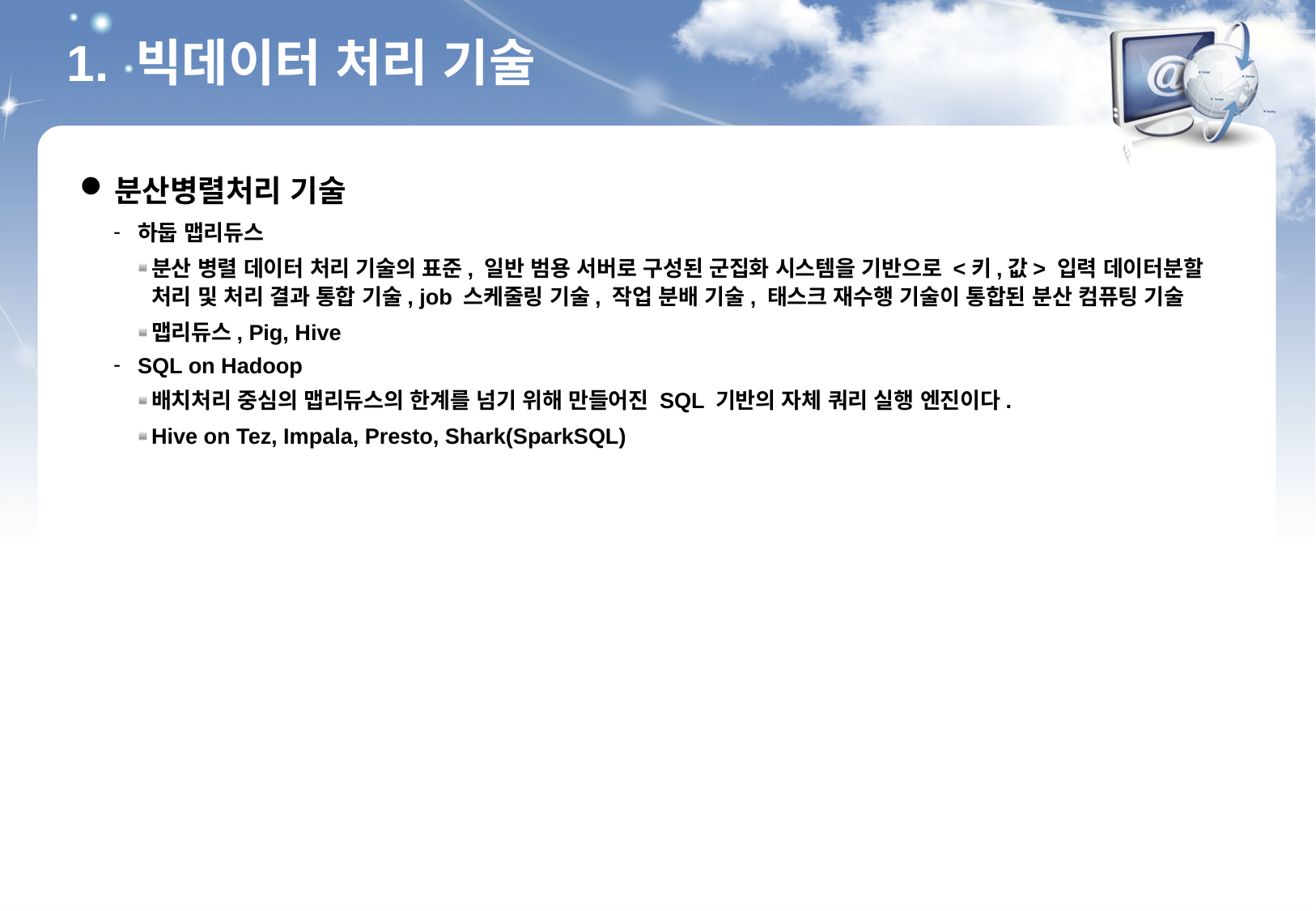

1. 빅데이터 처리 기술
분산병렬처리 기술
하둡 맵리듀스
분산 병렬 데이터 처리 기술의 표준, 일반 범용 서버로 구성된 군집화 시스템을 기반으로 <키,값> 입력 데이터분할 처리 및 처리 결과 통합 기술, job 스케줄링 기술, 작업 분배 기술, 태스크 재수행 기술이 통합된 분산 컴퓨팅 기술
맵리듀스, Pig, Hive
SQL on Hadoop
배치처리 중심의 맵리듀스의 한계를 넘기 위해 만들어진 SQL 기반의 자체 쿼리 실행 엔진이다.
Hive on Tez, Impala, Presto, Shark(SparkSQL)